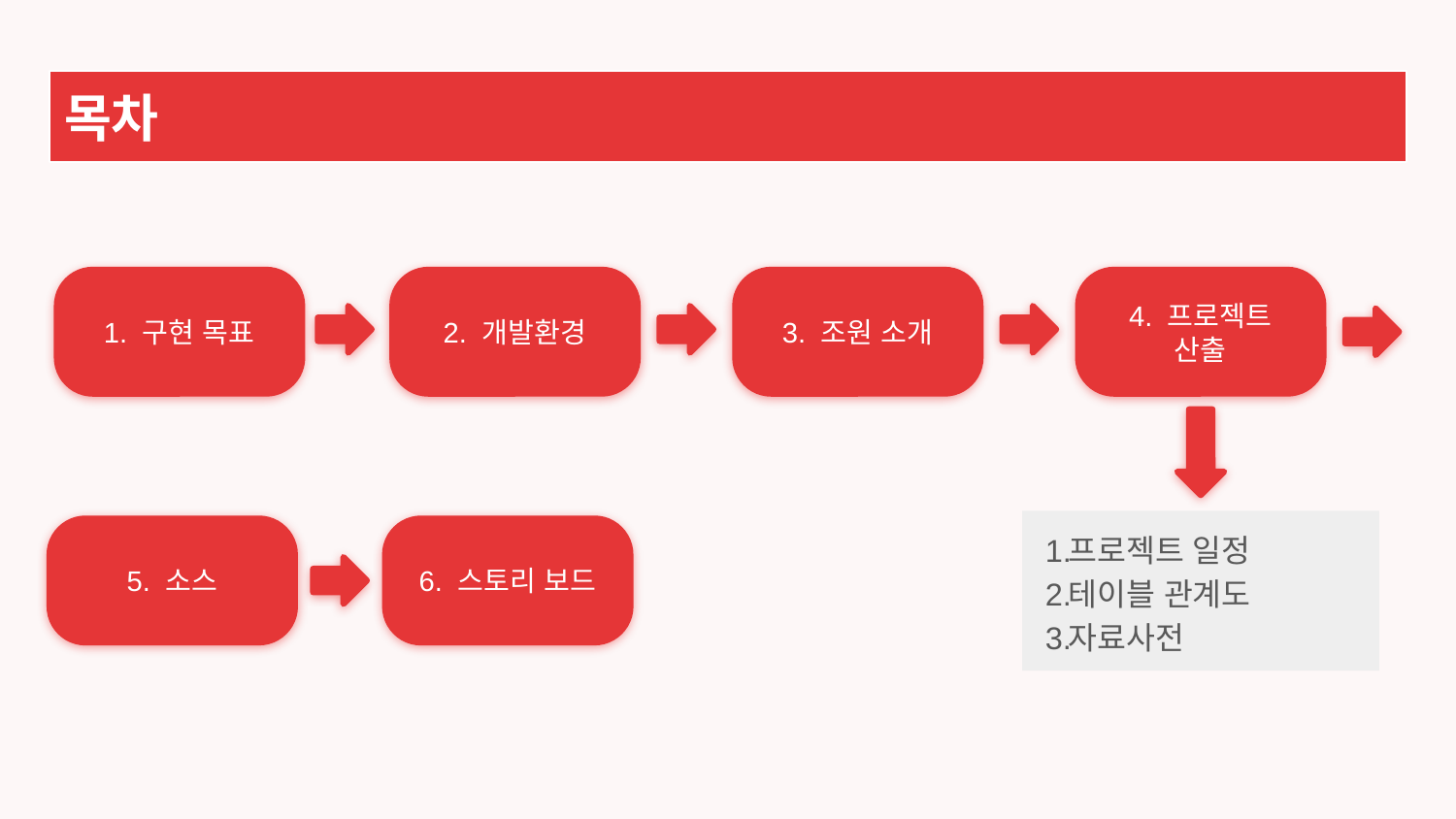

# 목차
 구현 목표
2. 개발환경
3. 조원 소개
4. 프로젝트 산출

프로젝트 일정
테이블 관계도
자료사전
5. 소스
6. 스토리 보드